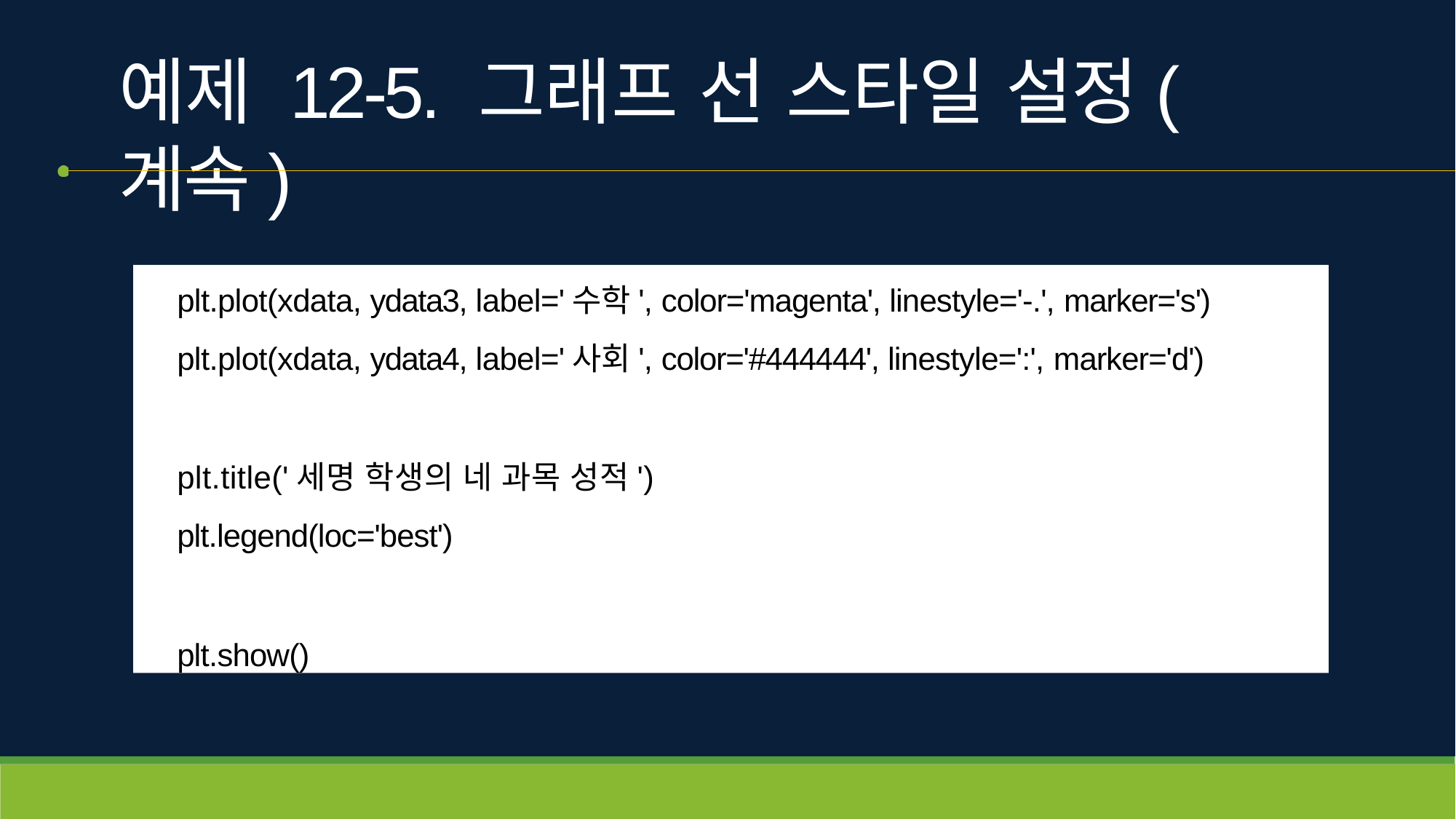

# 예제 12-5. 그래프 선 스타일 설정(계속)

plt.plot(xdata, ydata3, label='수학', color='magenta', linestyle='-.', marker='s')
plt.plot(xdata, ydata4, label='사회', color='#444444', linestyle=':', marker='d')

plt.title('세명 학생의 네 과목 성적')
plt.legend(loc='best')

plt.show()